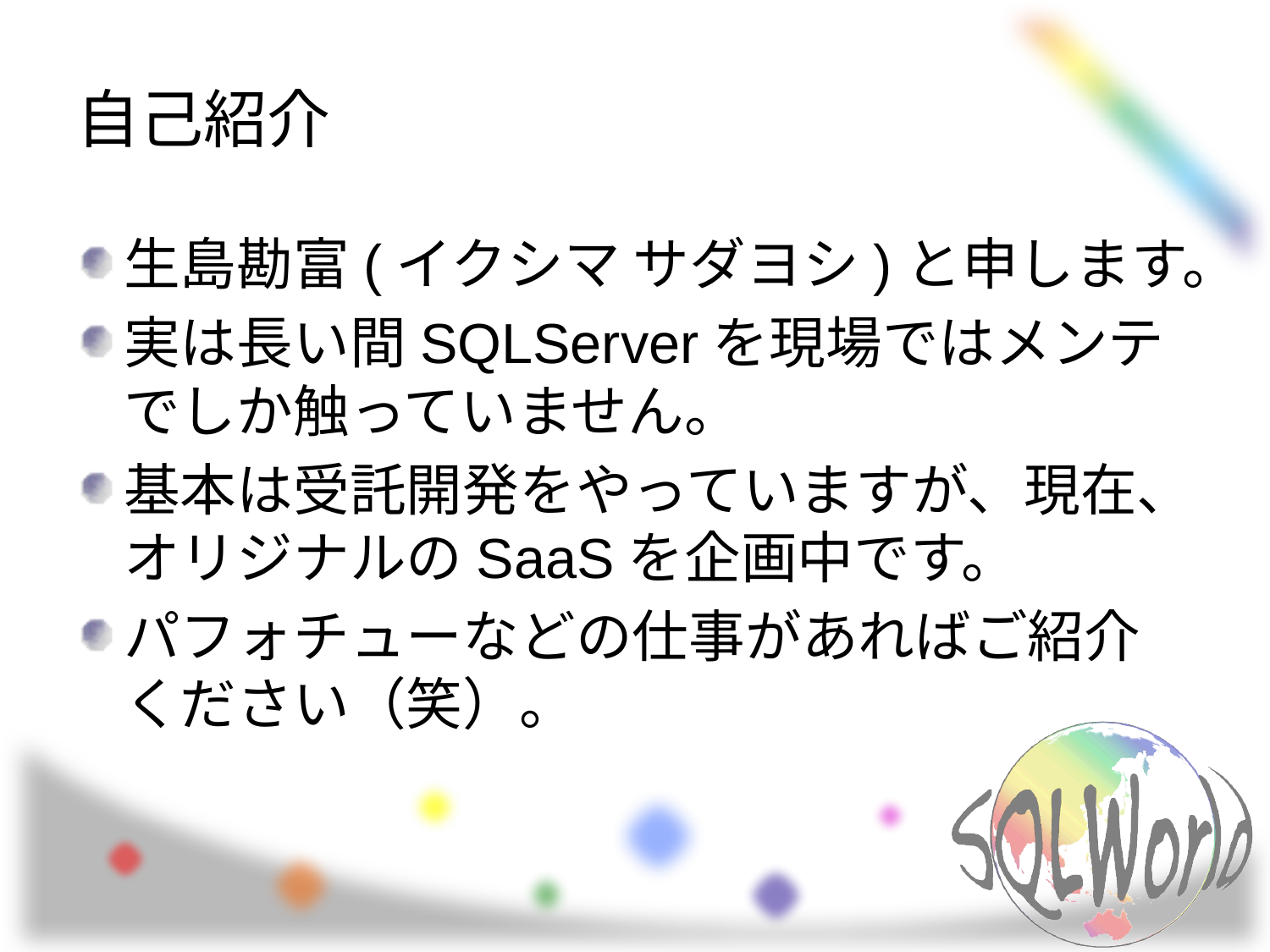

# 自己紹介
生島勘富(イクシマ サダヨシ)と申します。
実は長い間SQLServerを現場ではメンテでしか触っていません。
基本は受託開発をやっていますが、現在、オリジナルのSaaSを企画中です。
パフォチューなどの仕事があればご紹介ください（笑）。